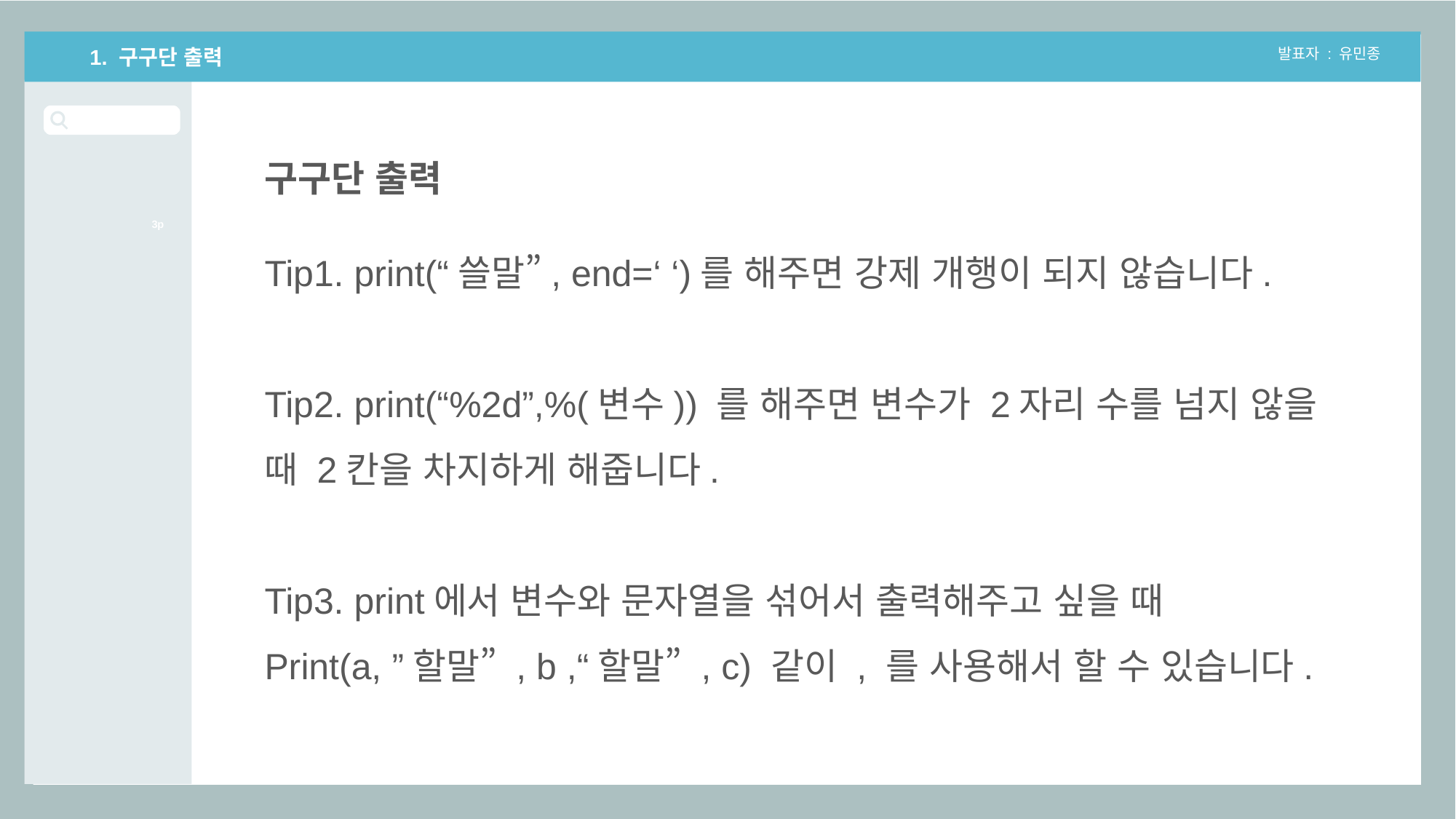

1. 구구단 출력
발표자 : 유민종

구구단 출력
3p
Tip1. print(“쓸말”, end=‘ ‘)를 해주면 강제 개행이 되지 않습니다.

Tip2. print(“%2d”,%(변수)) 를 해주면 변수가 2자리 수를 넘지 않을 때 2칸을 차지하게 해줍니다.

Tip3. print에서 변수와 문자열을 섞어서 출력해주고 싶을 때
Print(a, ”할말” , b ,“할말” , c) 같이 , 를 사용해서 할 수 있습니다.